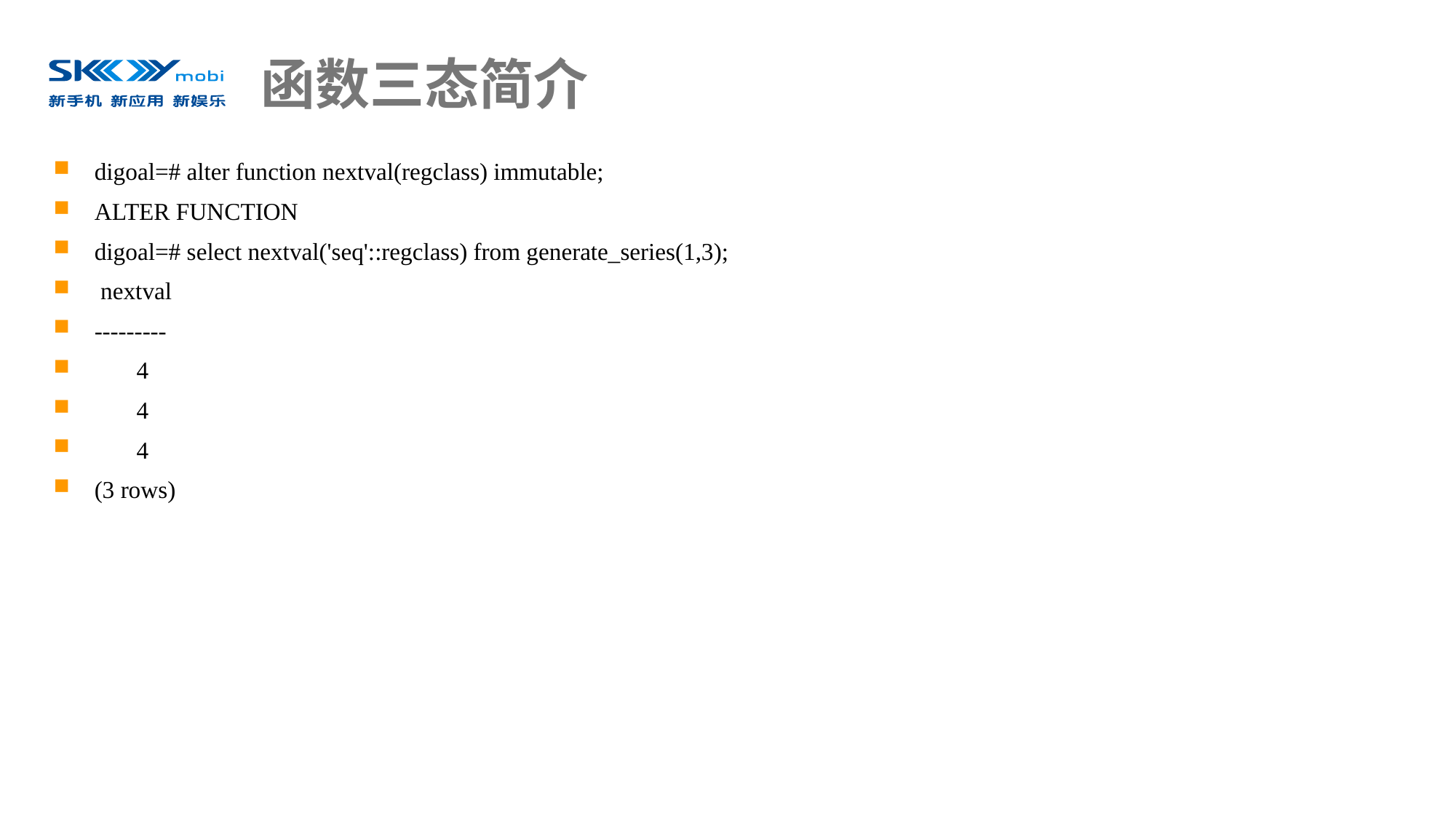

# 函数三态简介
digoal=# alter function nextval(regclass) immutable;
ALTER FUNCTION
digoal=# select nextval('seq'::regclass) from generate_series(1,3);
 nextval
---------
       4
       4
       4
(3 rows)